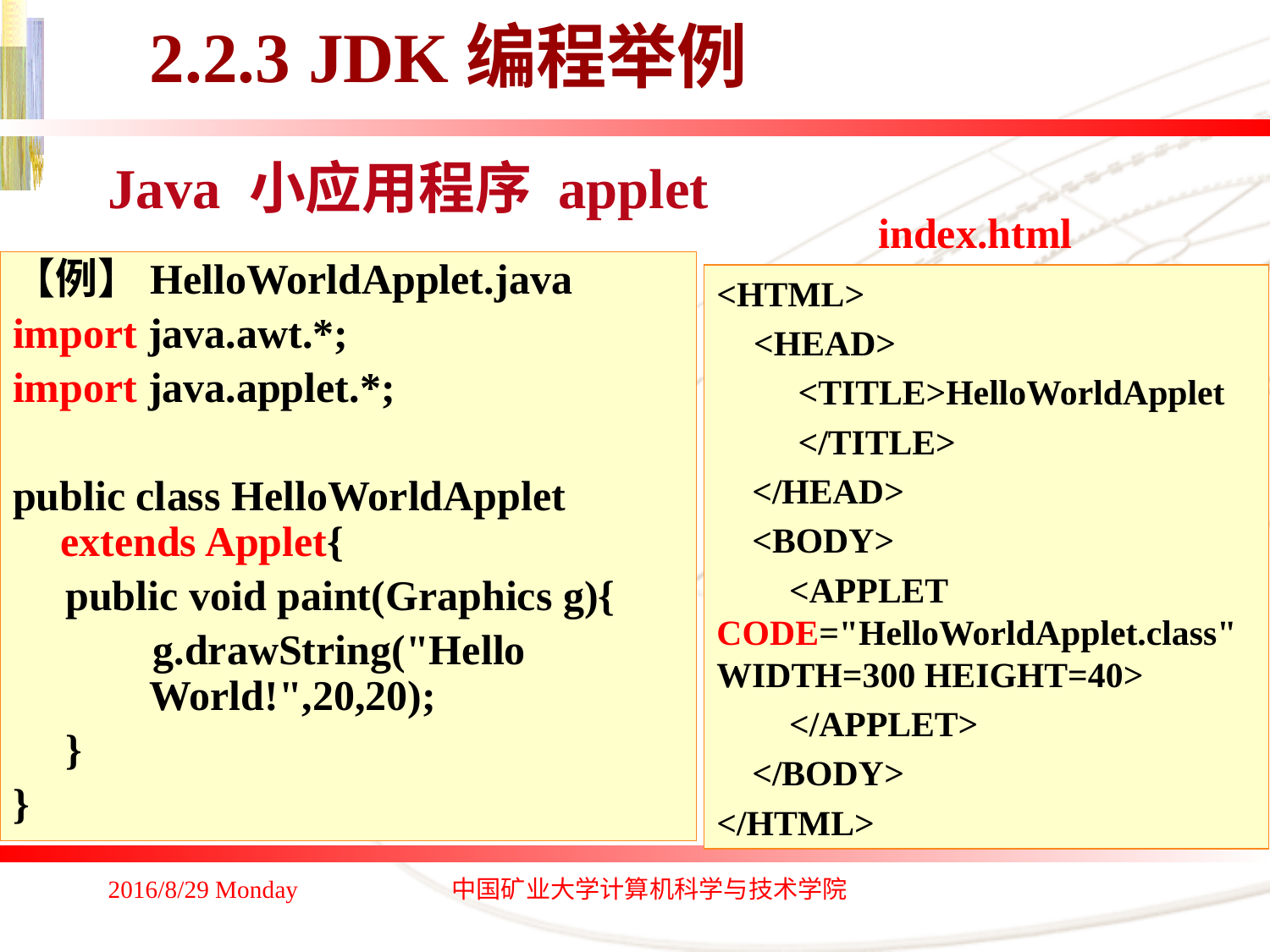

2.2.3 JDK编程举例
# Java 小应用程序 applet
index.html
【例】HelloWorldApplet.java
import java.awt.*;
import java.applet.*;

public class HelloWorldApplet extends Applet{
     public void paint(Graphics g){
     g.drawString("Hello   World!",20,20);
     }
}
<HTML>
<HEAD>
     <TITLE>HelloWorldApplet
     </TITLE>
    </HEAD>
    <BODY>
    <APPLET CODE="HelloWorldApplet.class" WIDTH=300 HEIGHT=40>
    </APPLET>
    </BODY>
</HTML>
17
2016/8/29 Monday
中国矿业大学计算机科学与技术学院